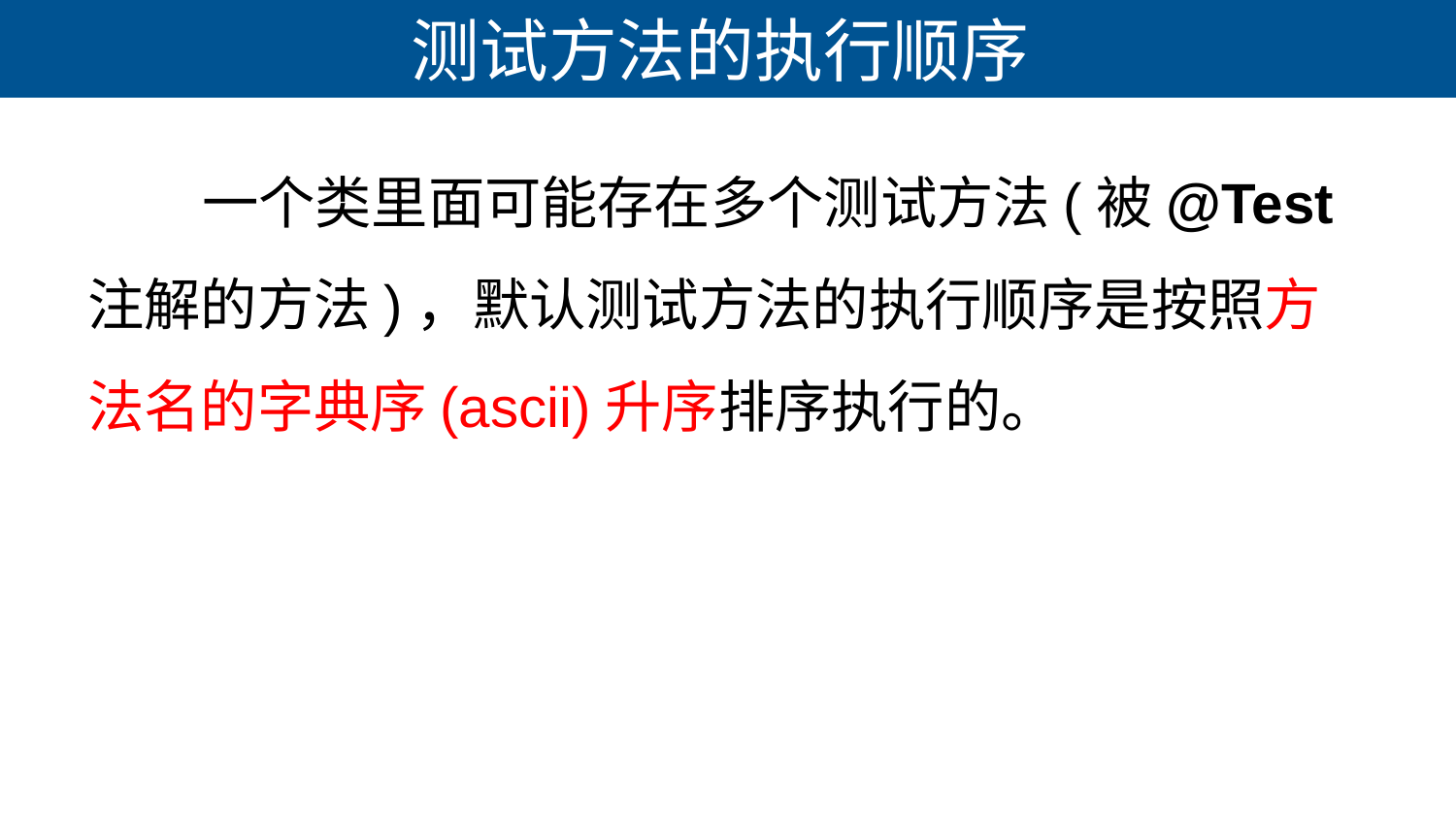

# 测试方法的执行顺序
        一个类里面可能存在多个测试方法(被@Test注解的方法)，默认测试方法的执行顺序是按照方法名的字典序(ascii)升序排序执行的。